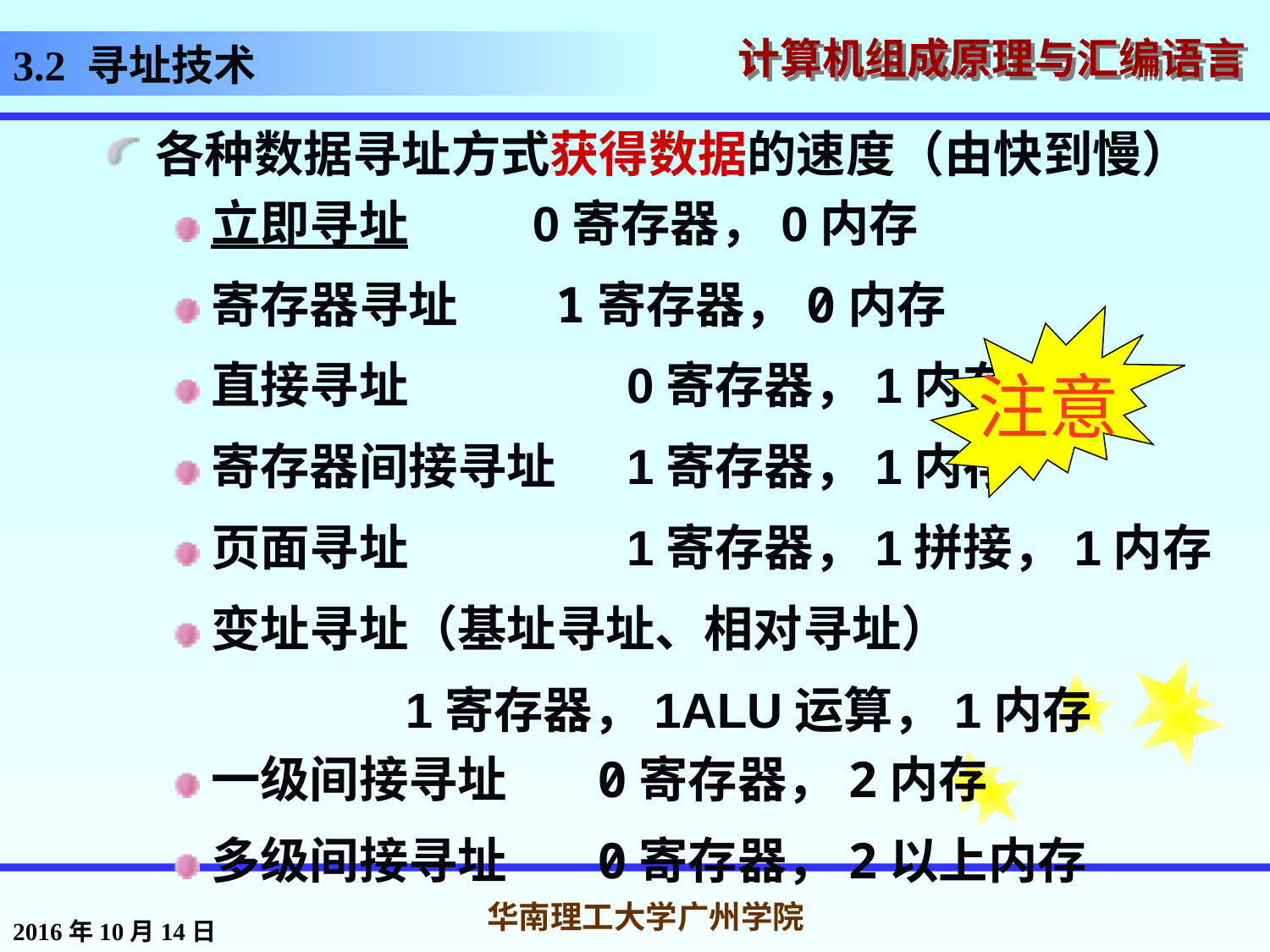

3.2 寻址技术
各种数据寻址方式获得数据的速度（由快到慢）
立即寻址          0寄存器，0内存
寄存器寻址	       1寄存器，0内存
直接寻址		  0寄存器，1内存
寄存器间接寻址	  1寄存器，1内存
页面寻址		  1寄存器，1拼接，1内存
变址寻址（基址寻址、相对寻址）
                 1寄存器，1ALU运算，1内存
一级间接寻址       0寄存器，2内存
多级间接寻址       0寄存器，2以上内存
注意
2016年10月14日
华南理工大学广州学院